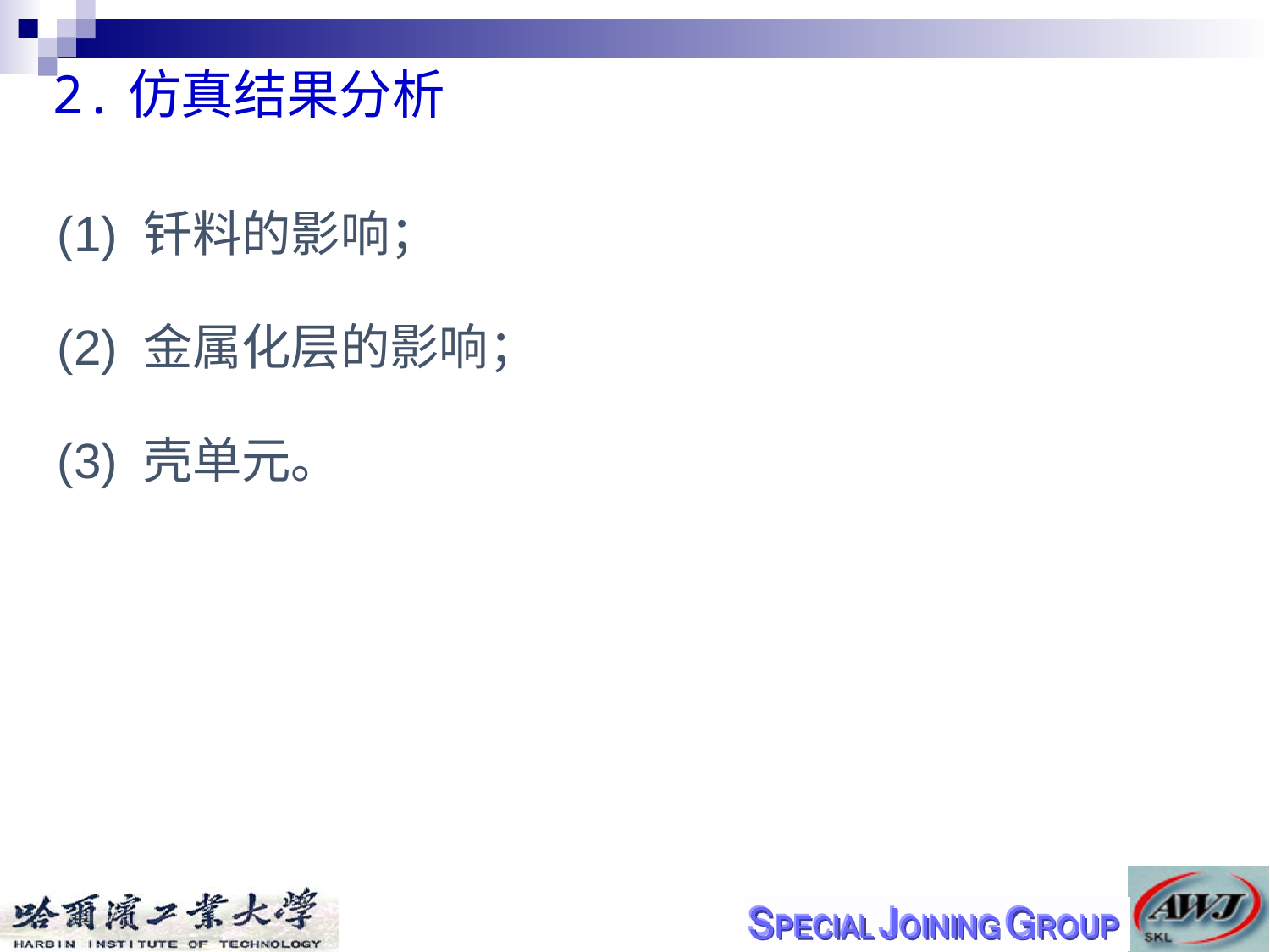

2.仿真结果分析
(1) 钎料的影响；
(2) 金属化层的影响；
(3) 壳单元。